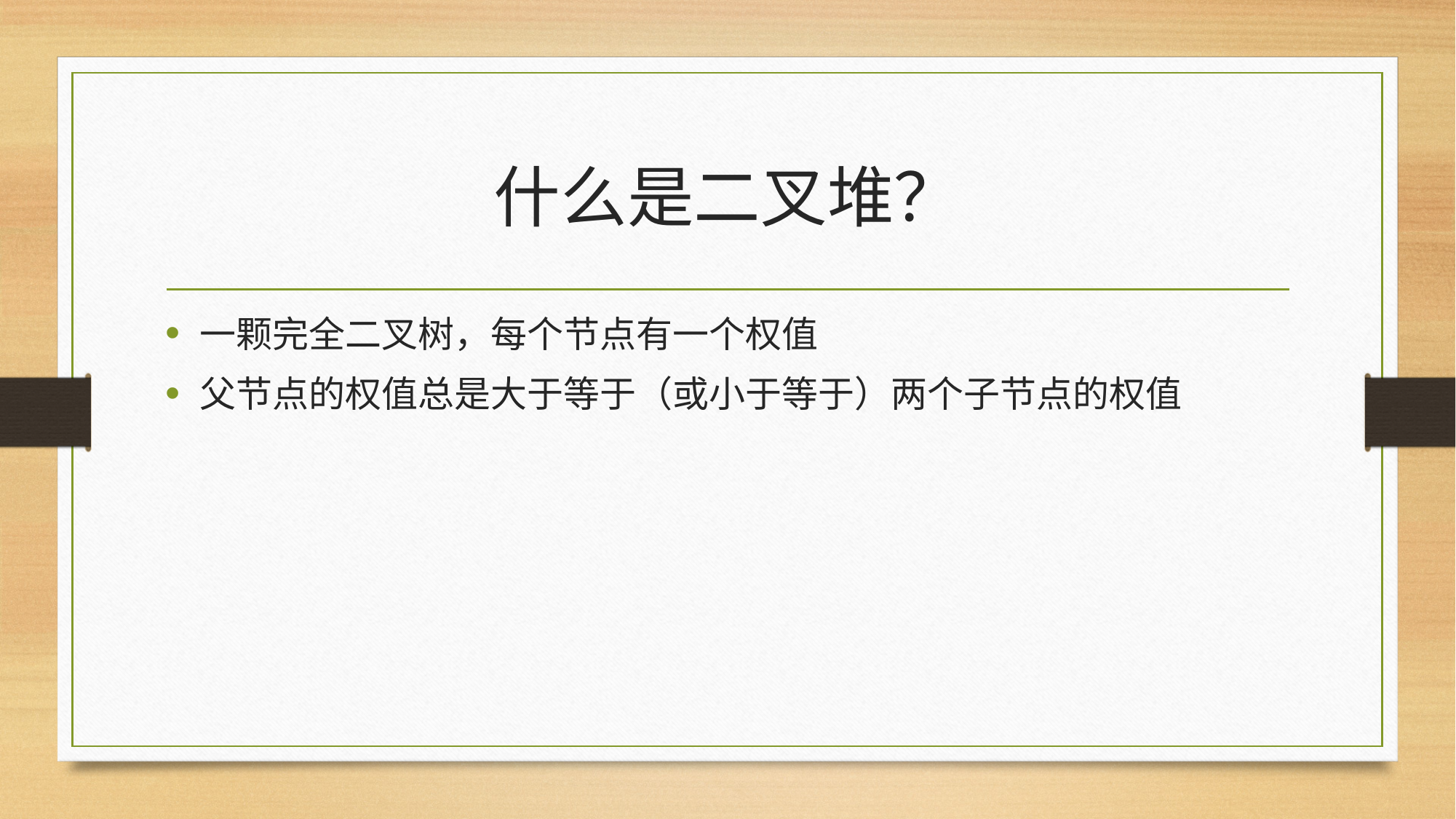

# 什么是二叉堆？
一颗完全二叉树，每个节点有一个权值
父节点的权值总是大于等于（或小于等于）两个子节点的权值